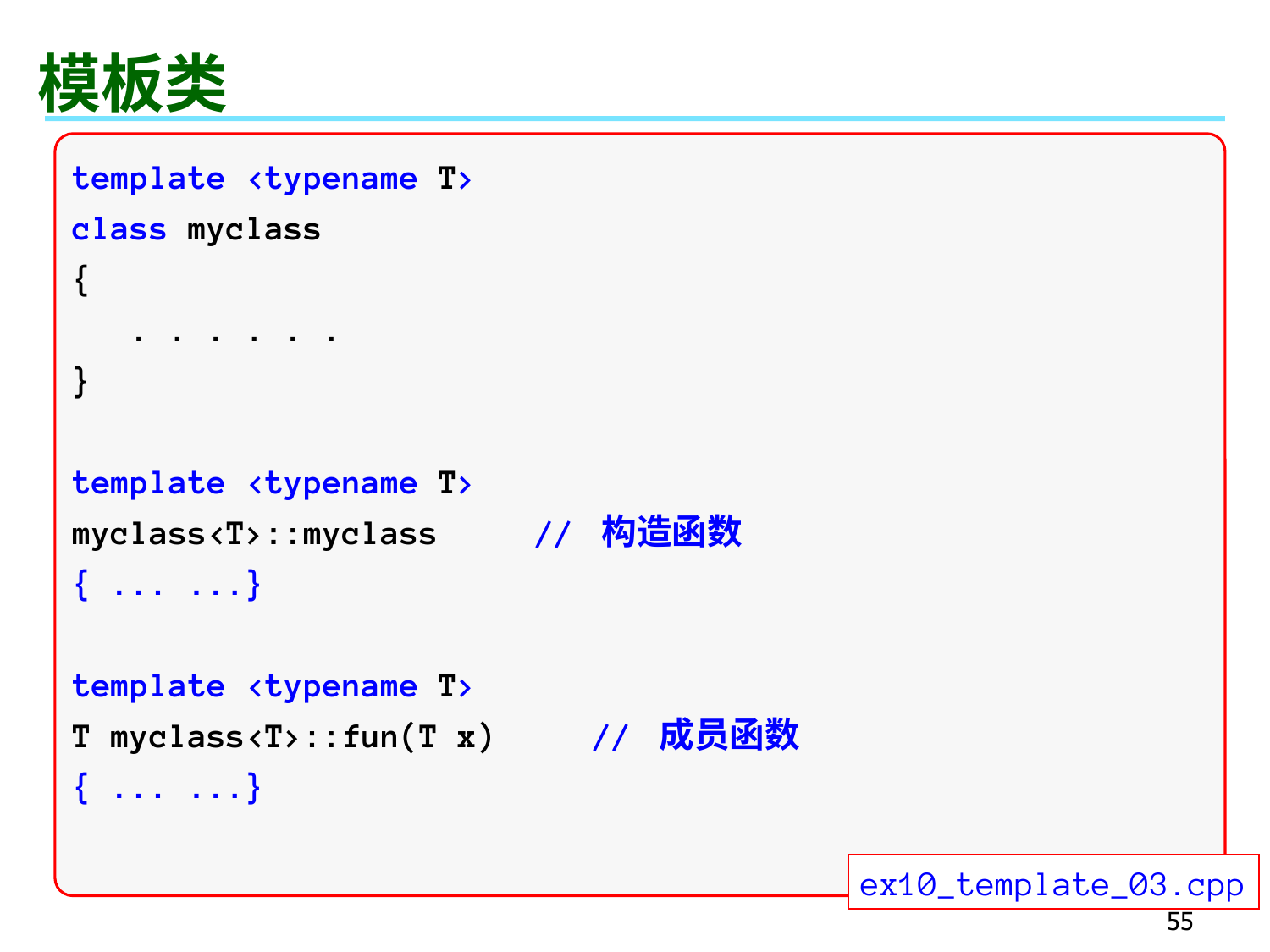

# 模板类
template <typename T>
class myclass
{
   . . . . . .
}

template <typename T>
myclass<T>::myclass     // 构造函数
{ ... ...}

template <typename T>
T myclass<T>::fun(T x)     // 成员函数
{ ... ...}

ex10_template_03.cpp
55